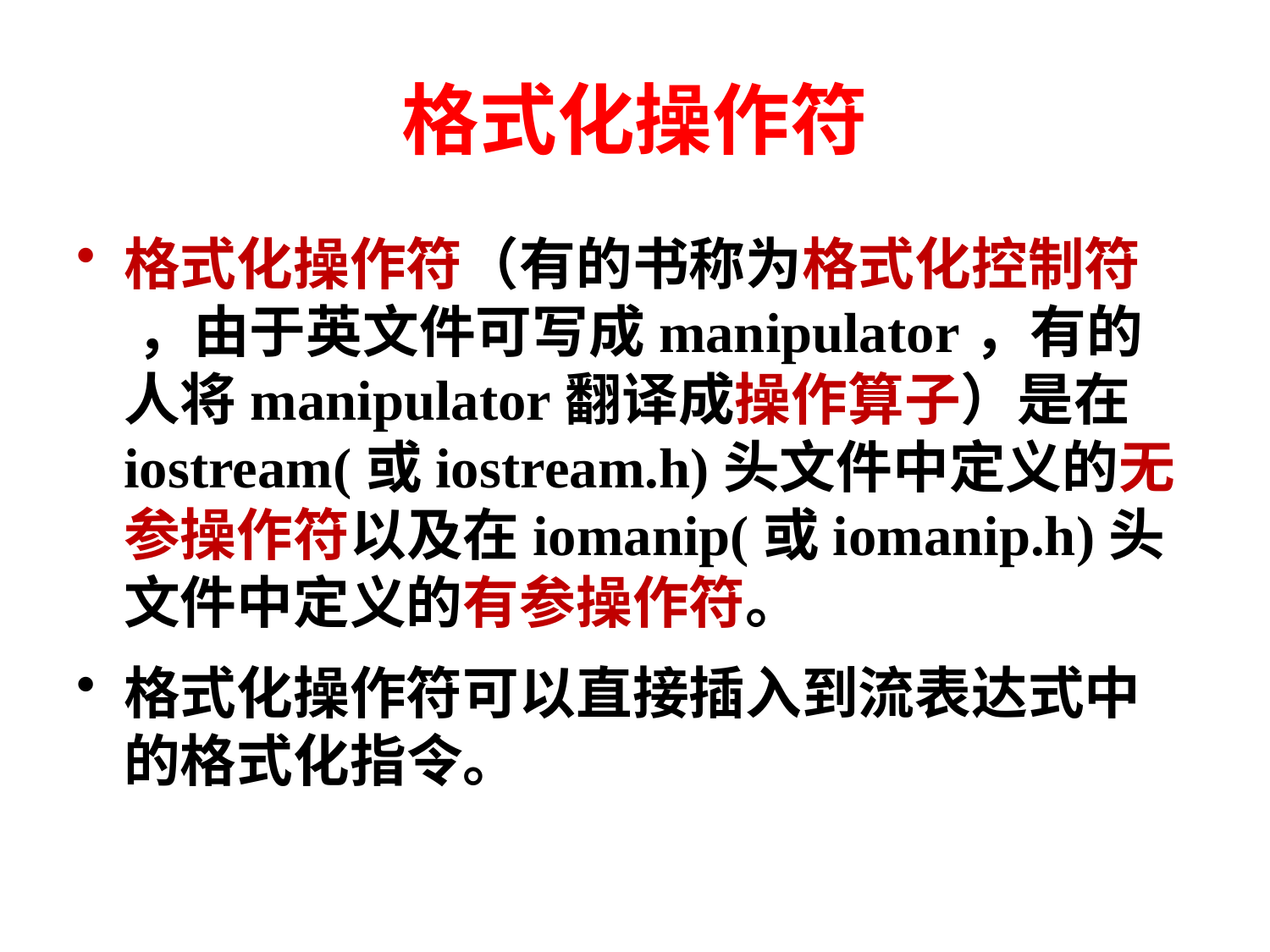

# 格式化操作符
格式化操作符（有的书称为格式化控制符 ，由于英文件可写成manipulator，有的人将manipulator翻译成操作算子）是在iostream(或iostream.h)头文件中定义的无参操作符以及在iomanip(或iomanip.h)头文件中定义的有参操作符。
格式化操作符可以直接插入到流表达式中的格式化指令。